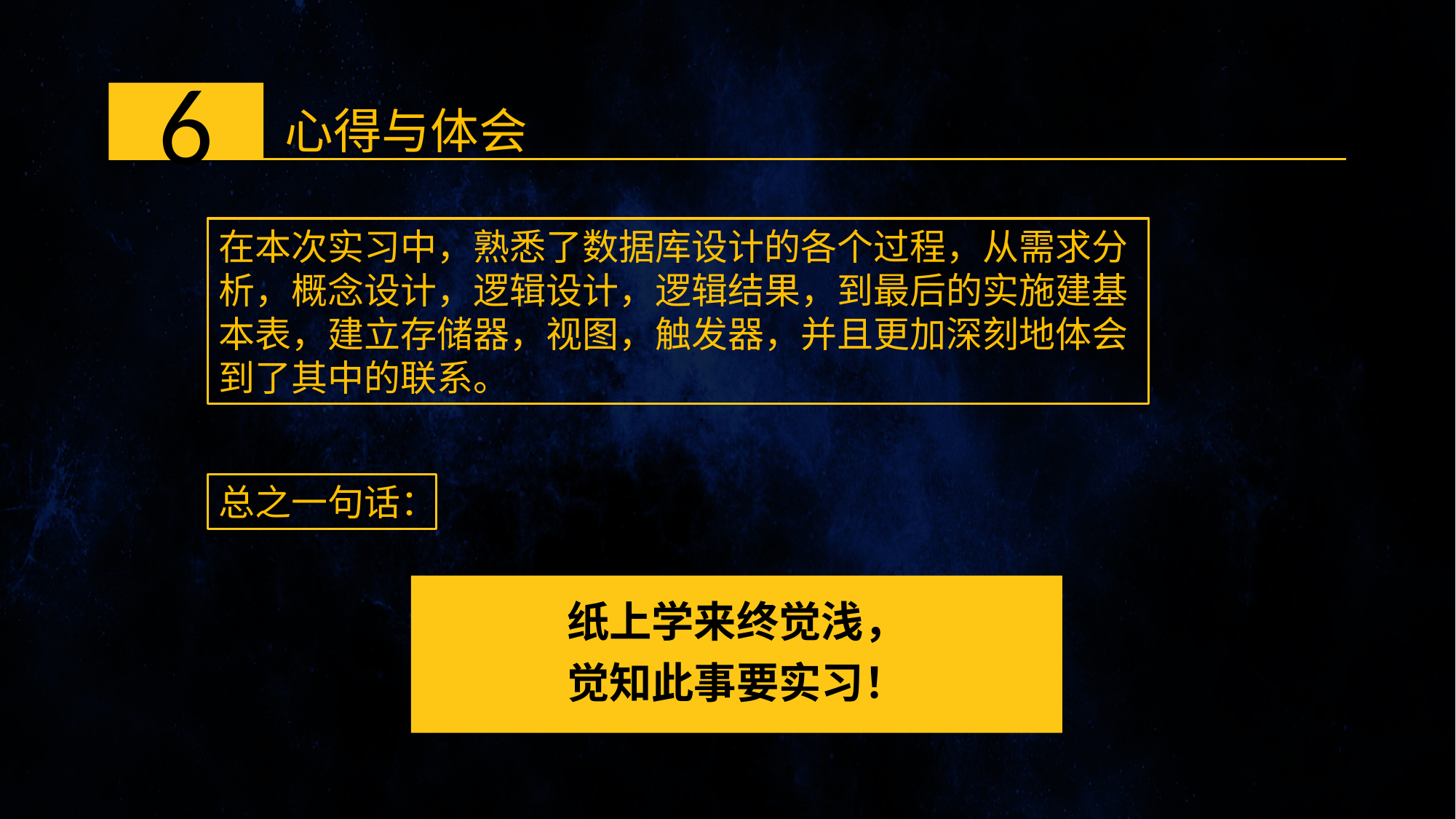

6
心得与体会
在本次实习中，熟悉了数据库设计的各个过程，从需求分析，概念设计，逻辑设计，逻辑结果，到最后的实施建基本表，建立存储器，视图，触发器，并且更加深刻地体会到了其中的联系。
总之一句话：
纸上学来终觉浅，
觉知此事要实习！